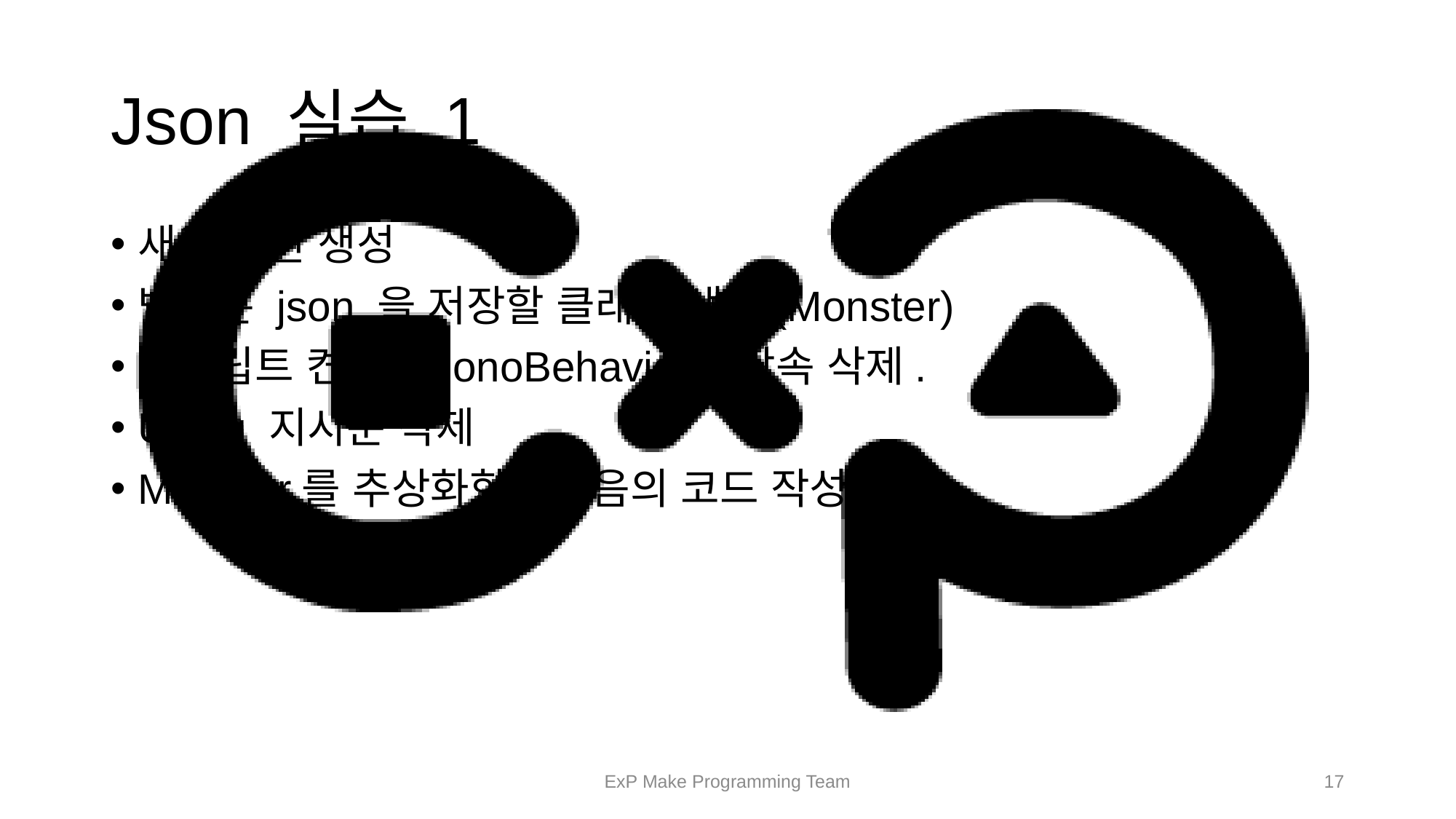

# Json 실습 1
새로운 씬 생성
받아온 json 을 저장할 클래스 생성(Monster)
스크립트 켠 후 MonoBehaviour 상속 삭제.
Using 지시문 삭제
Monster를 추상화한, 다음의 코드 작성

ExP Make Programming Team
17